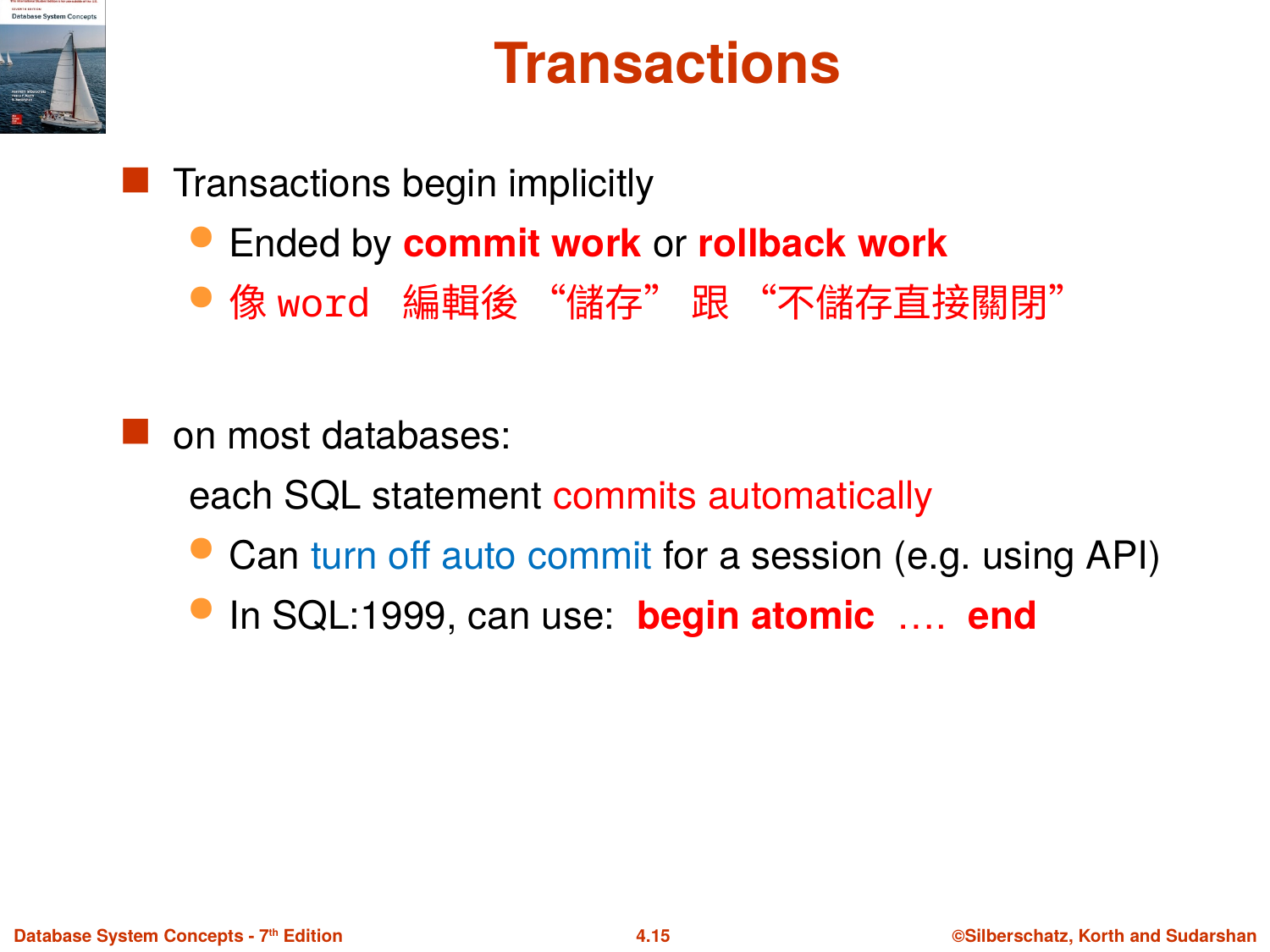

# Transactions
Transactions begin implicitly
Ended by commit work or rollback work
像word 編輯後 “儲存” 跟 “不儲存直接關閉”

on most databases:
each SQL statement commits automatically
Can turn off auto commit for a session (e.g. using API)
In SQL:1999, can use:  begin atomic  ….  end